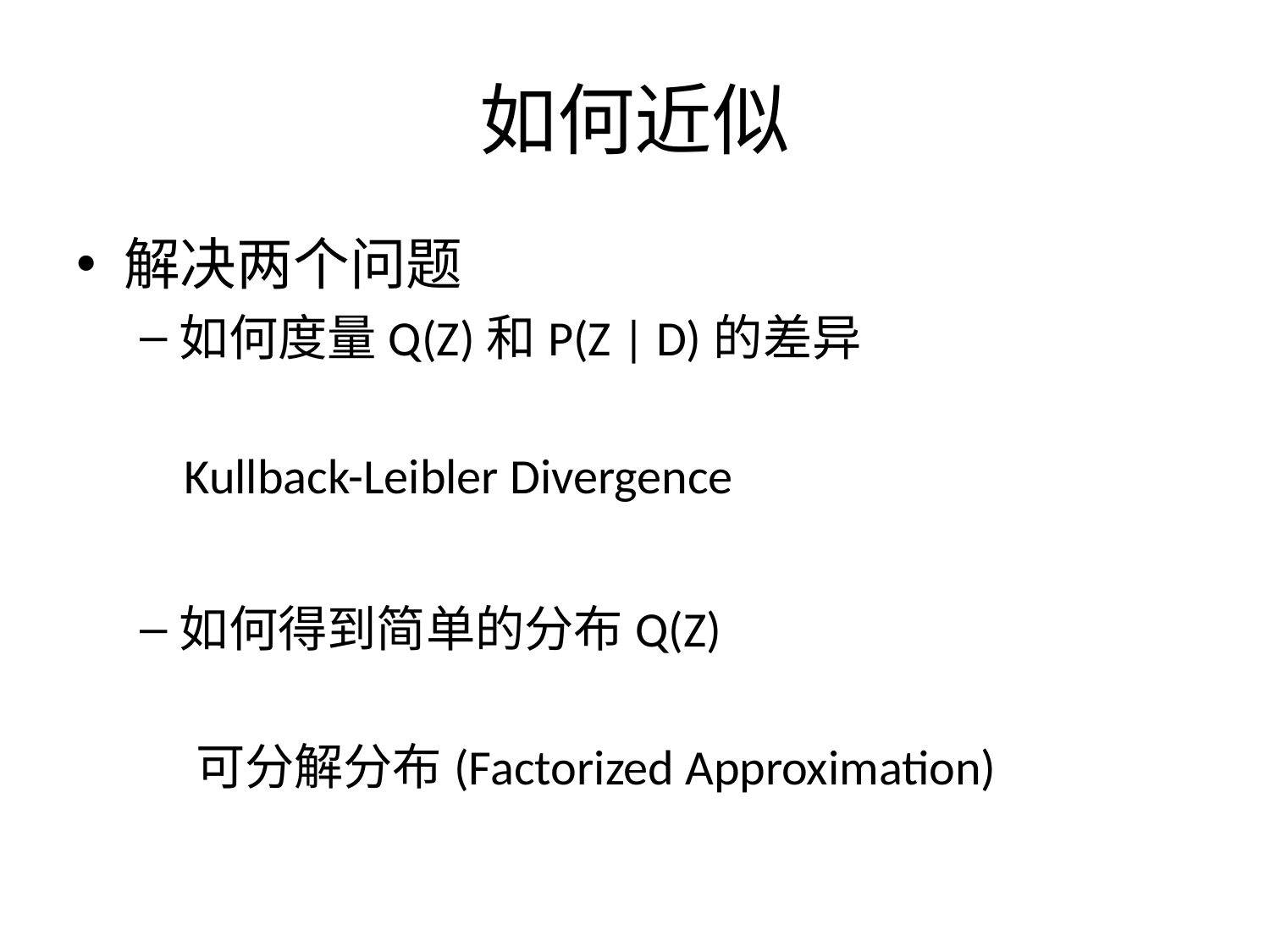

# 如何近似
解决两个问题
如何度量Q(Z)和P(Z | D)的差异

    Kullback-Leibler Divergence

如何得到简单的分布Q(Z)

    可分解分布(Factorized Approximation)